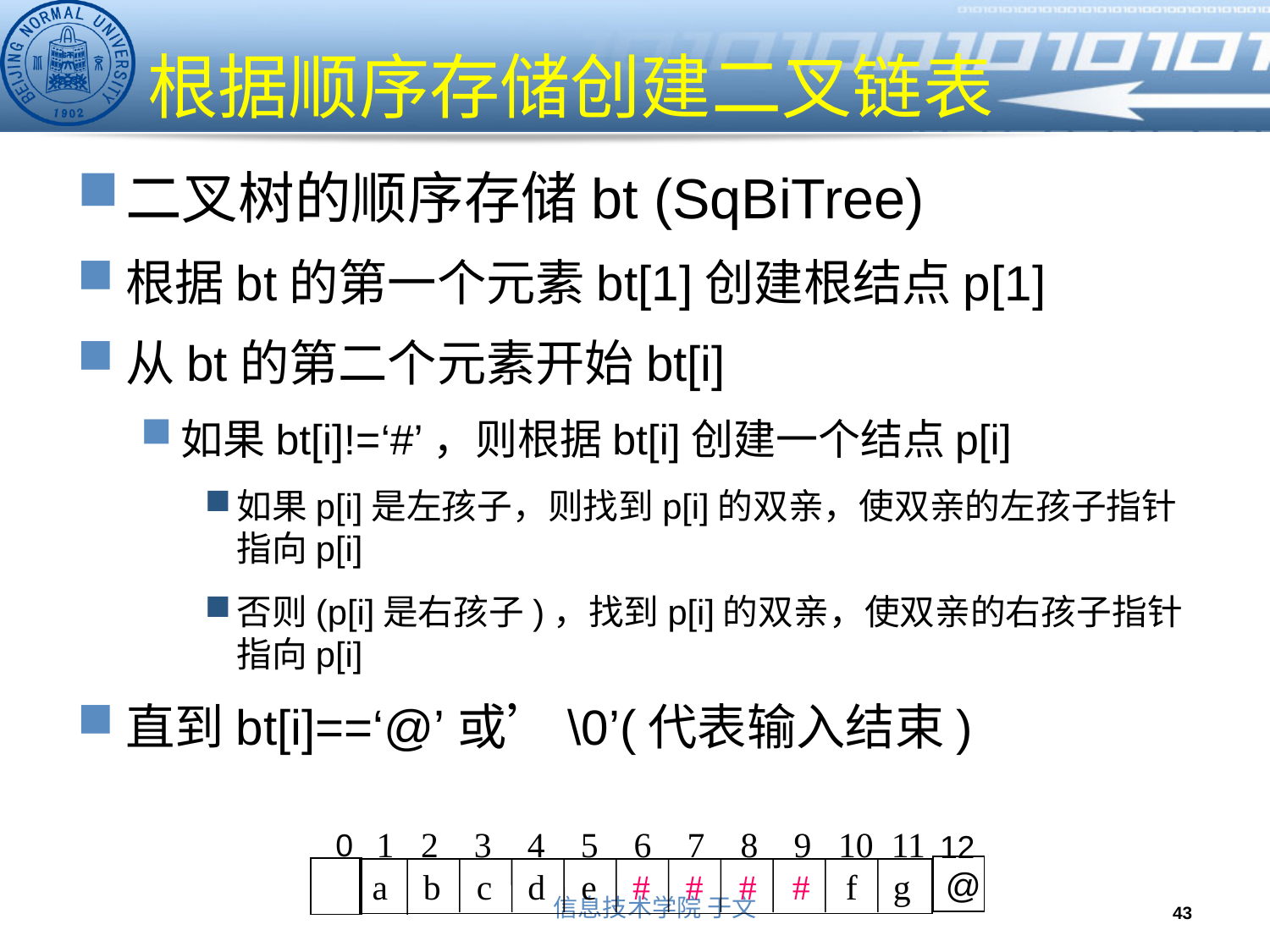

# 根据顺序存储创建二叉链表
二叉树的顺序存储bt (SqBiTree)
根据bt的第一个元素bt[1]创建根结点p[1]
从bt的第二个元素开始bt[i]
如果bt[i]!=‘#’，则根据bt[i]创建一个结点p[i]
如果p[i]是左孩子，则找到p[i]的双亲，使双亲的左孩子指针指向p[i]
否则(p[i]是右孩子)，找到p[i]的双亲，使双亲的右孩子指针指向p[i]
直到bt[i]==‘@’或’\0’(代表输入结束)

1   2    3    4    5    6    7    8    9   10  11
0
12
@

a    b    c    d    e    #    #    #    #    f    g

43